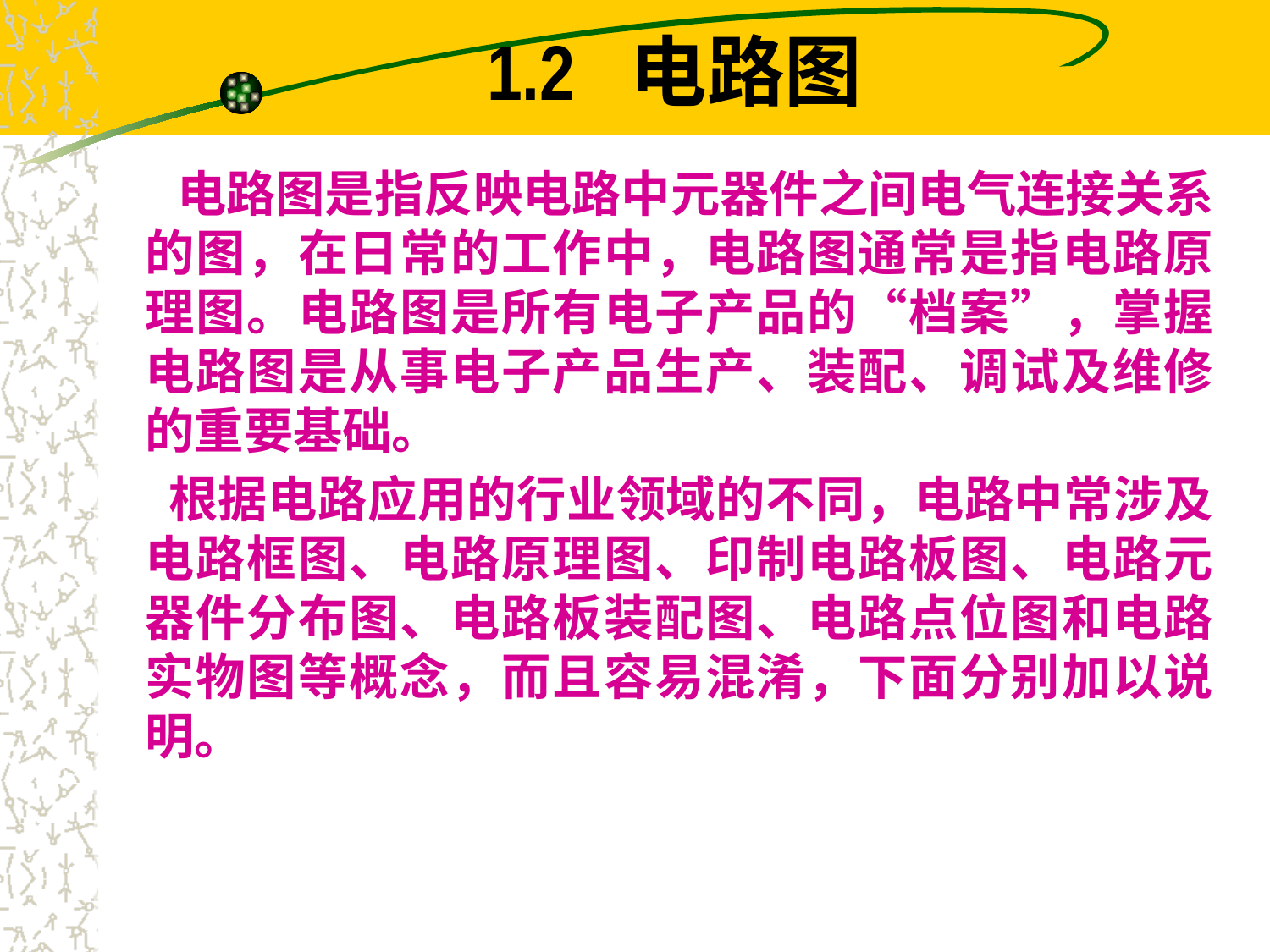

# 1.2  电路图
      电路图是指反映电路中元器件之间电气连接关系的图，在日常的工作中，电路图通常是指电路原理图。电路图是所有电子产品的“档案”，掌握电路图是从事电子产品生产、装配、调试及维修的重要基础。
     根据电路应用的行业领域的不同，电路中常涉及电路框图、电路原理图、印制电路板图、电路元器件分布图、电路板装配图、电路点位图和电路实物图等概念，而且容易混淆，下面分别加以说明。